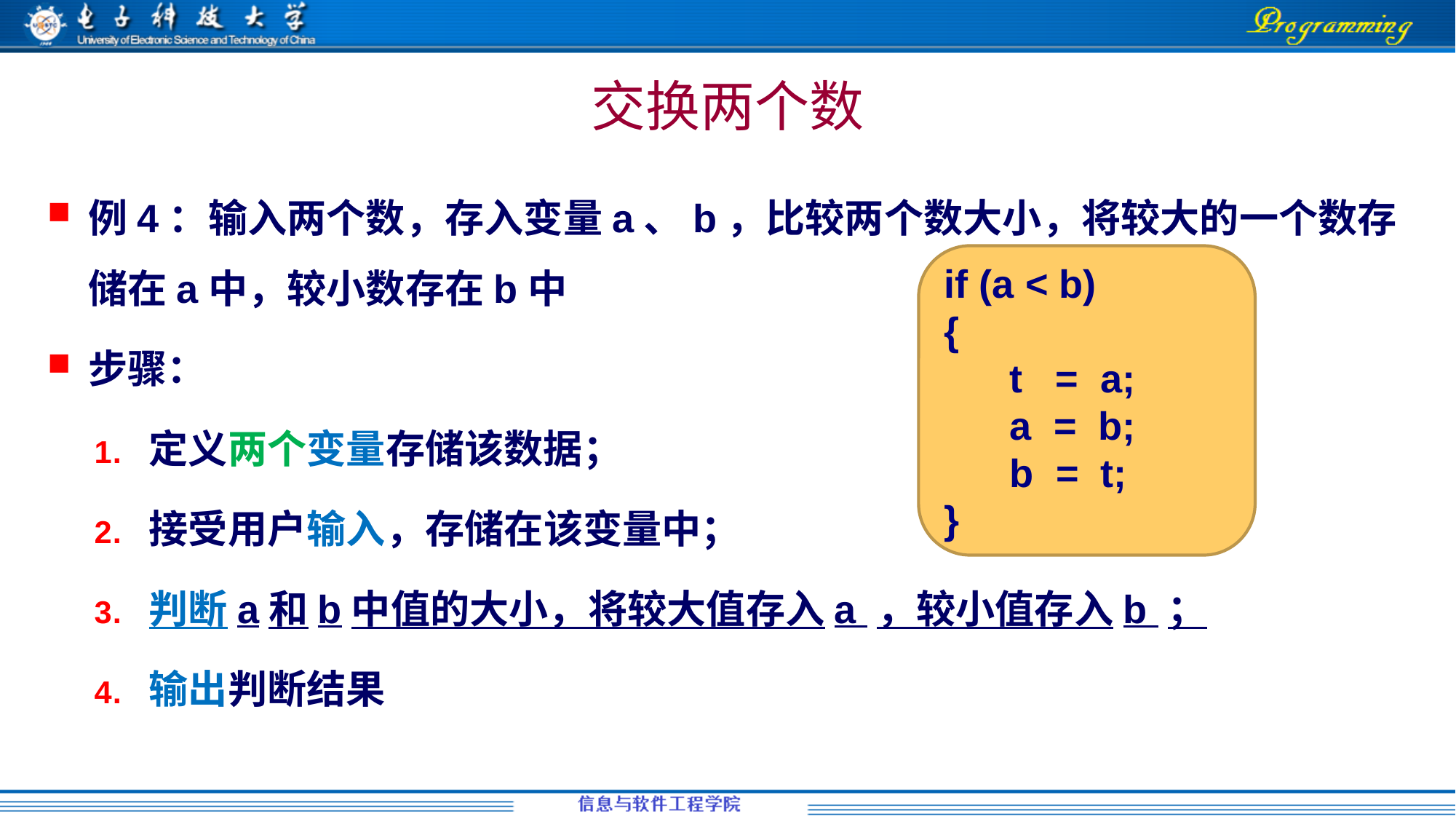

# 交换两个数
例4：输入两个数，存入变量a、b，比较两个数大小，将较大的一个数存储在a中，较小数存在b中
步骤：
定义两个变量存储该数据；
接受用户输入，存储在该变量中；
判断a和b中值的大小，将较大值存入a ，较小值存入b ；
输出判断结果

if (a < b)
{
      t   =  a;
      a  =  b;
      b  =  t;
}